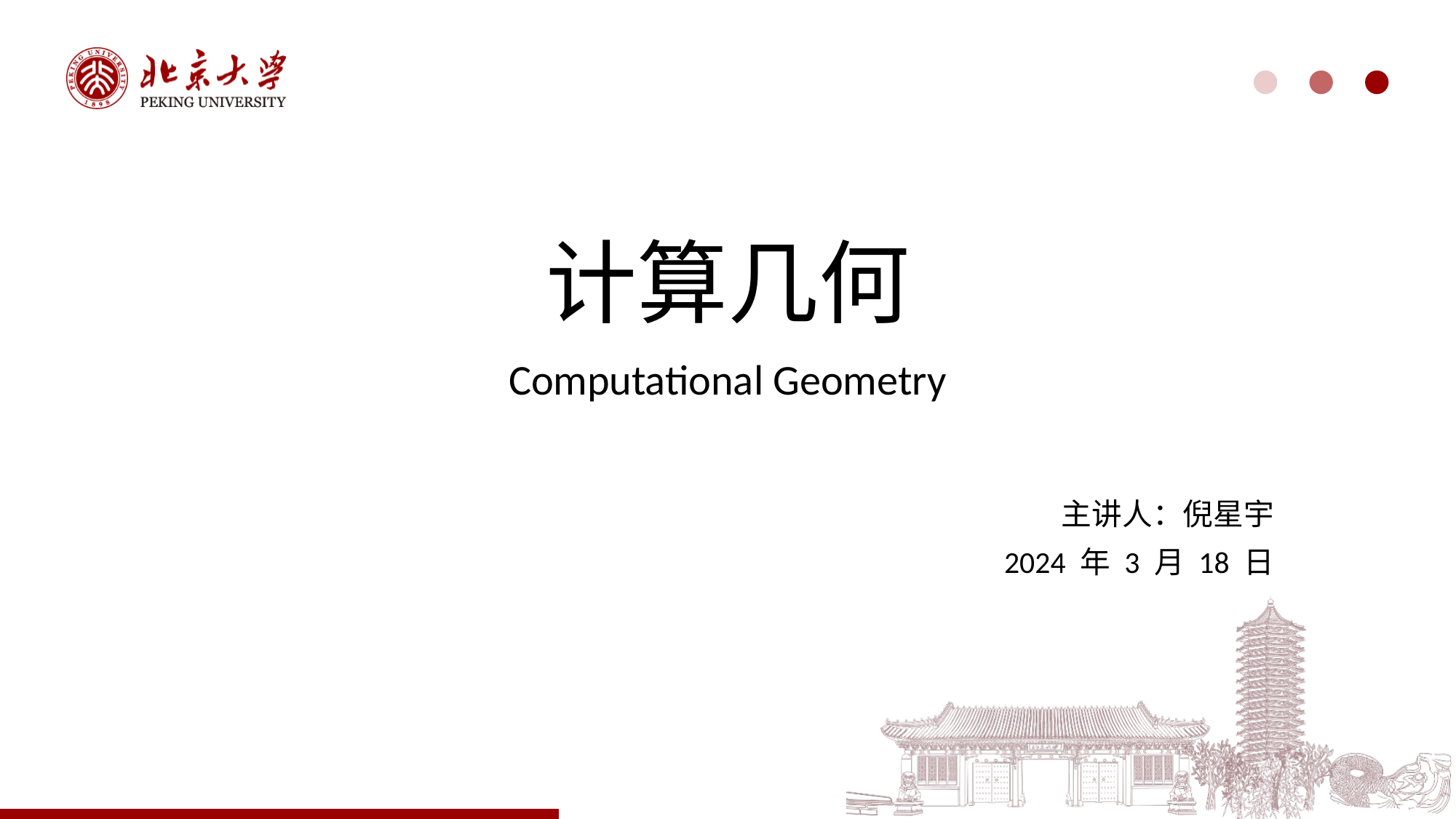

# 计算几何
Computational Geometry
主讲人：倪星宇
2024 年 3 月 18 日